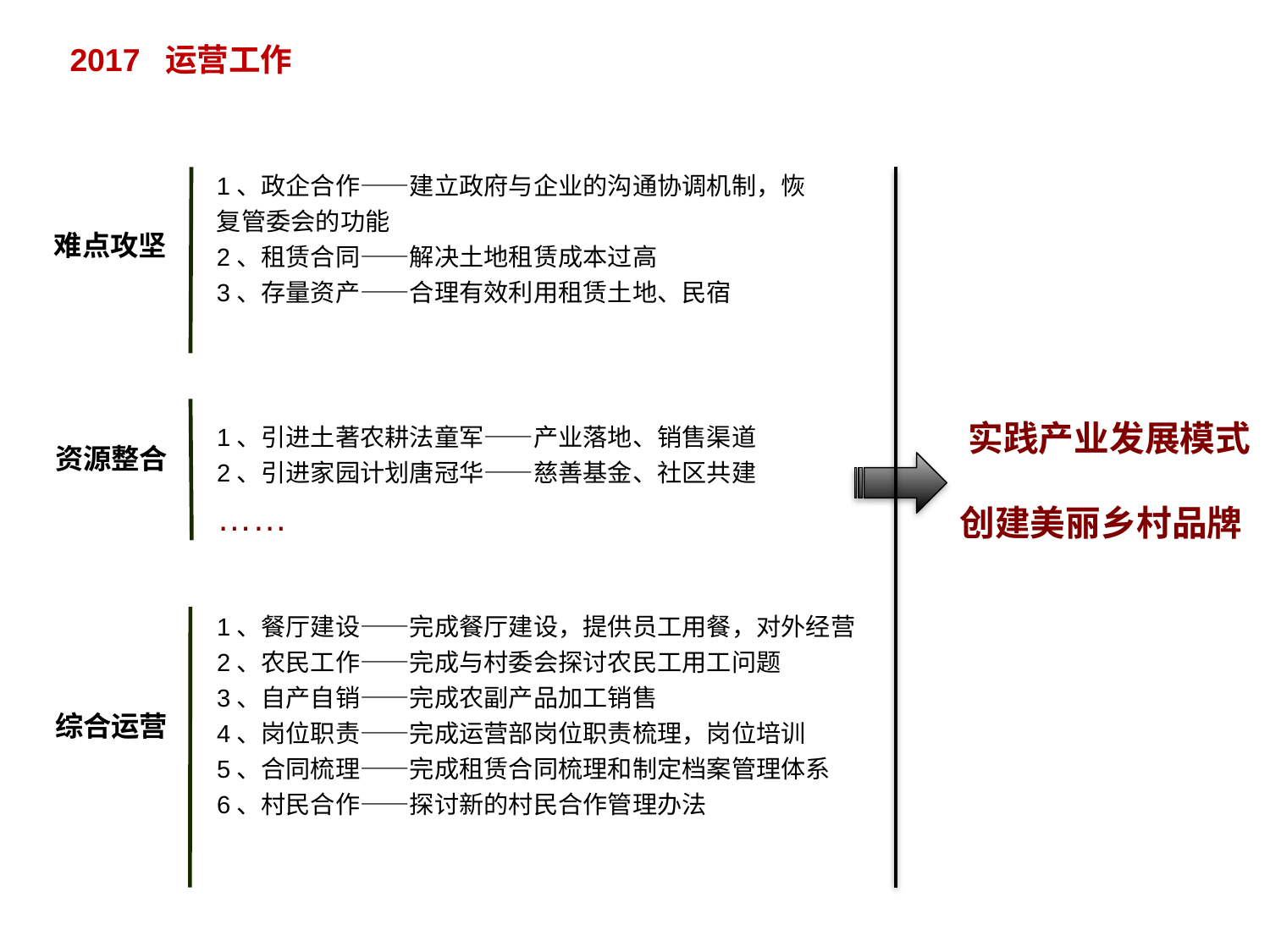

2017  运营工作

1、政企合作——建立政府与企业的沟通协调机制，恢复管委会的功能
2、租赁合同——解决土地租赁成本过高
3、存量资产——合理有效利用租赁土地、民宿
难点攻坚
 实践产业发展模式
创建美丽乡村品牌
1、引进土著农耕法童军——产业落地、销售渠道
2、引进家园计划唐冠华——慈善基金、社区共建
……
资源整合

1、餐厅建设——完成餐厅建设，提供员工用餐，对外经营
2、农民工作——完成与村委会探讨农民工用工问题
3、自产自销——完成农副产品加工销售
4、岗位职责——完成运营部岗位职责梳理，岗位培训
5、合同梳理——完成租赁合同梳理和制定档案管理体系
6、村民合作——探讨新的村民合作管理办法
综合运营